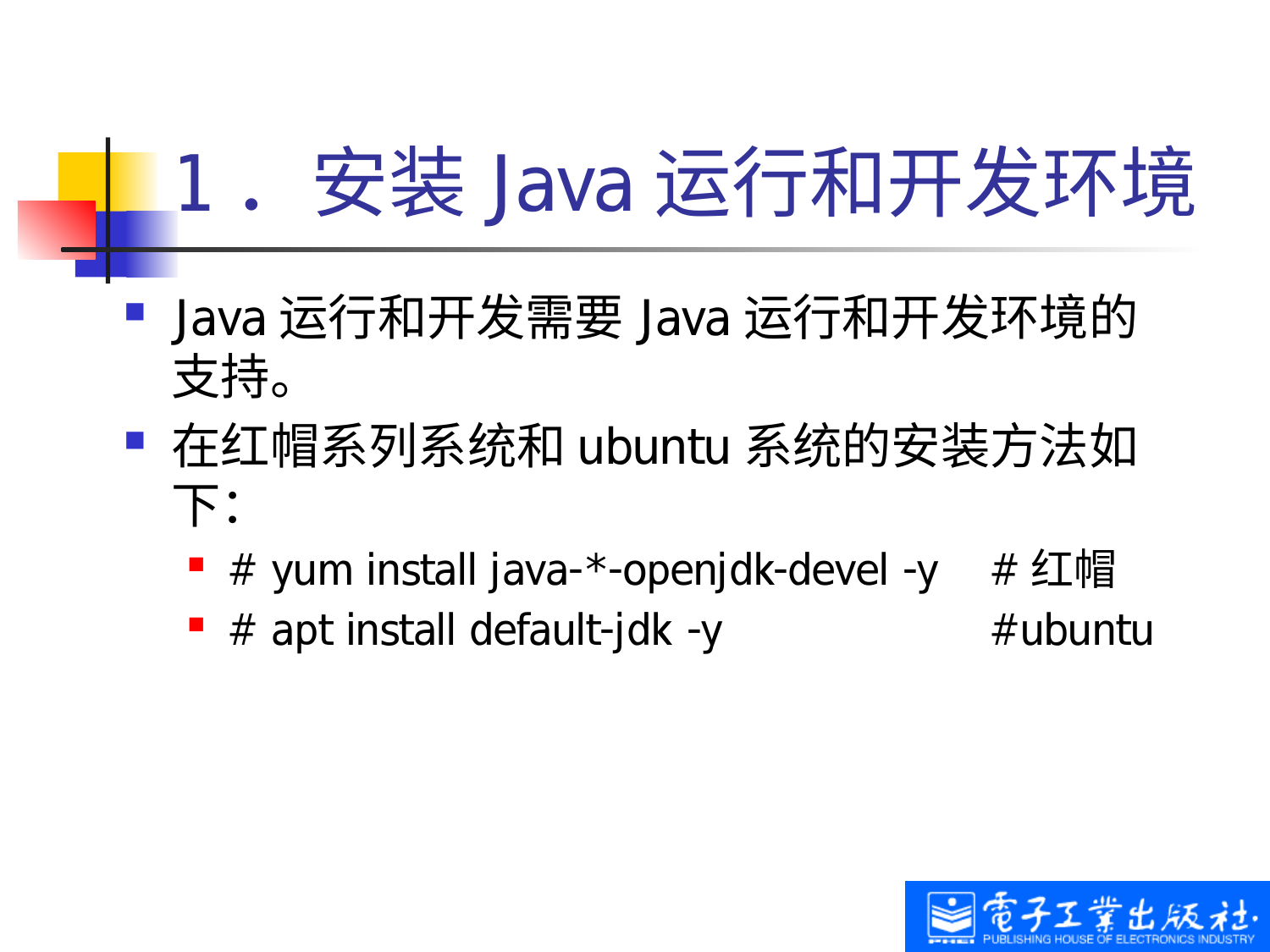

# 1．安装Java运行和开发环境
Java运行和开发需要Java运行和开发环境的支持。
在红帽系列系统和ubuntu系统的安装方法如下：
# yum install java-*-openjdk-devel -y 	#红帽
# apt install default-jdk -y 		#ubuntu